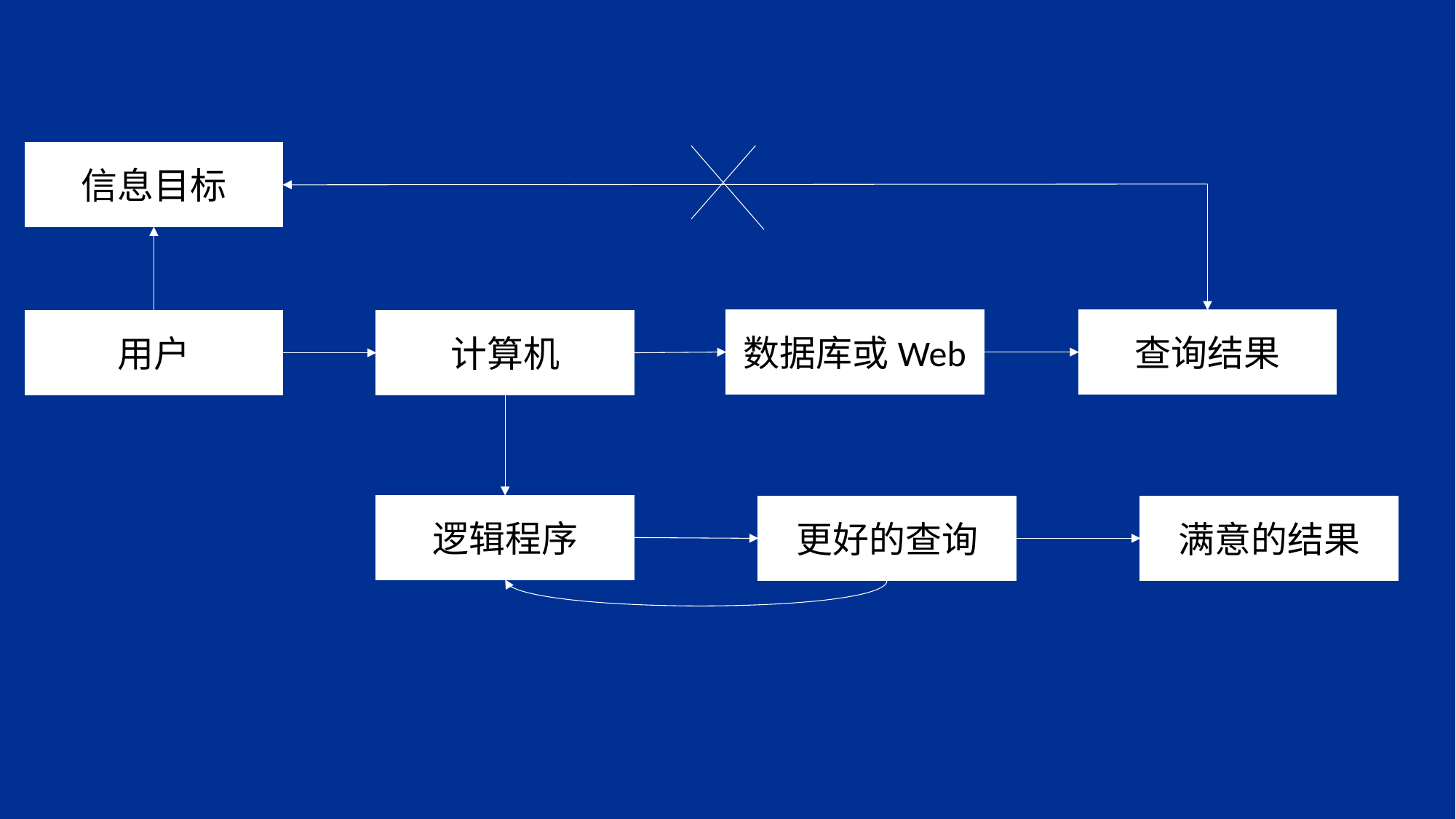

信息目标
数据库或Web
查询结果
用户
计算机
逻辑程序
更好的查询
满意的结果